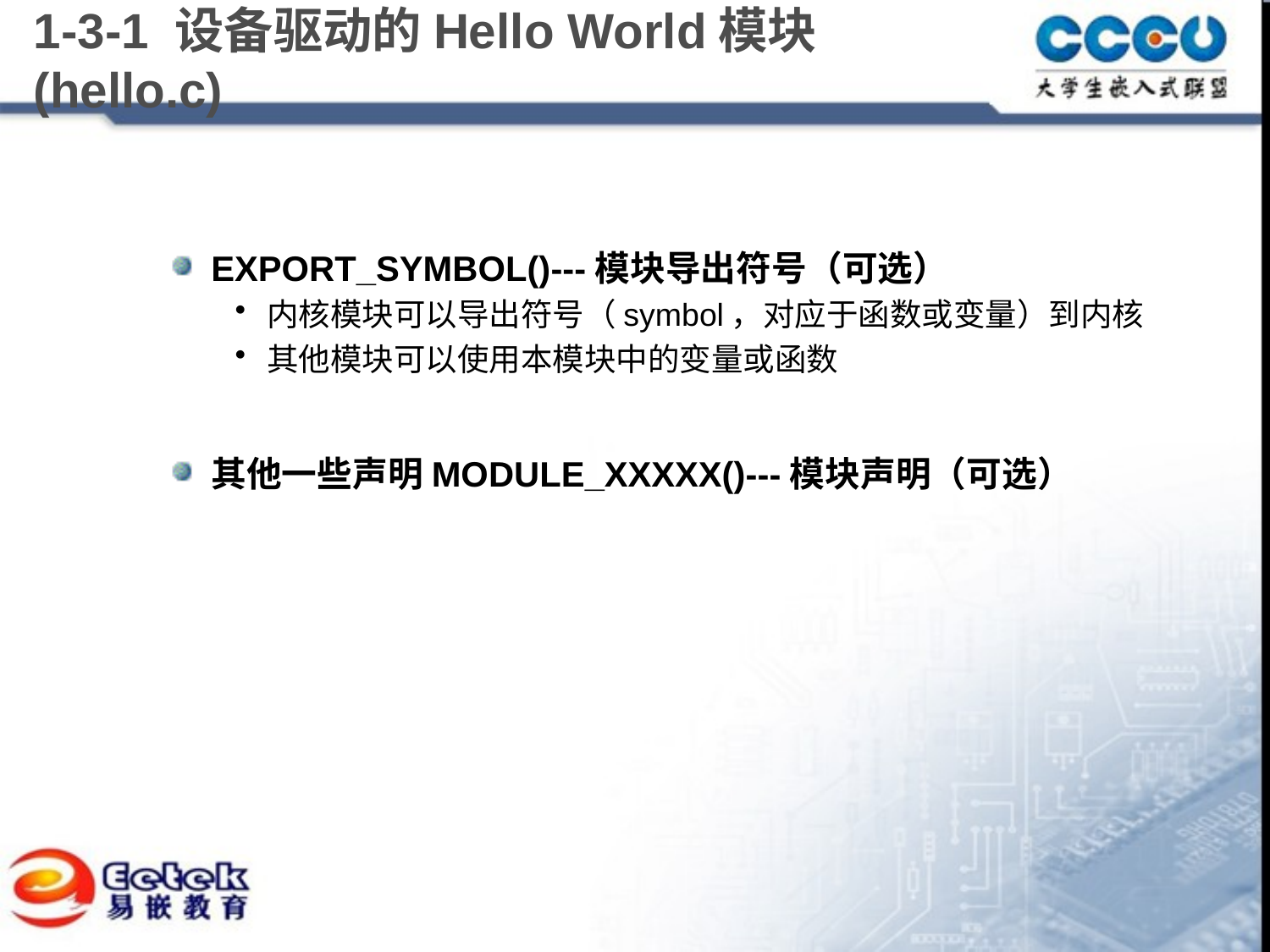

# 1-3-1 设备驱动的Hello World模块(hello.c)

EXPORT_SYMBOL()---模块导出符号（可选）
内核模块可以导出符号（symbol，对应于函数或变量）到内核
其他模块可以使用本模块中的变量或函数

其他一些声明MODULE_XXXXX()---模块声明（可选）